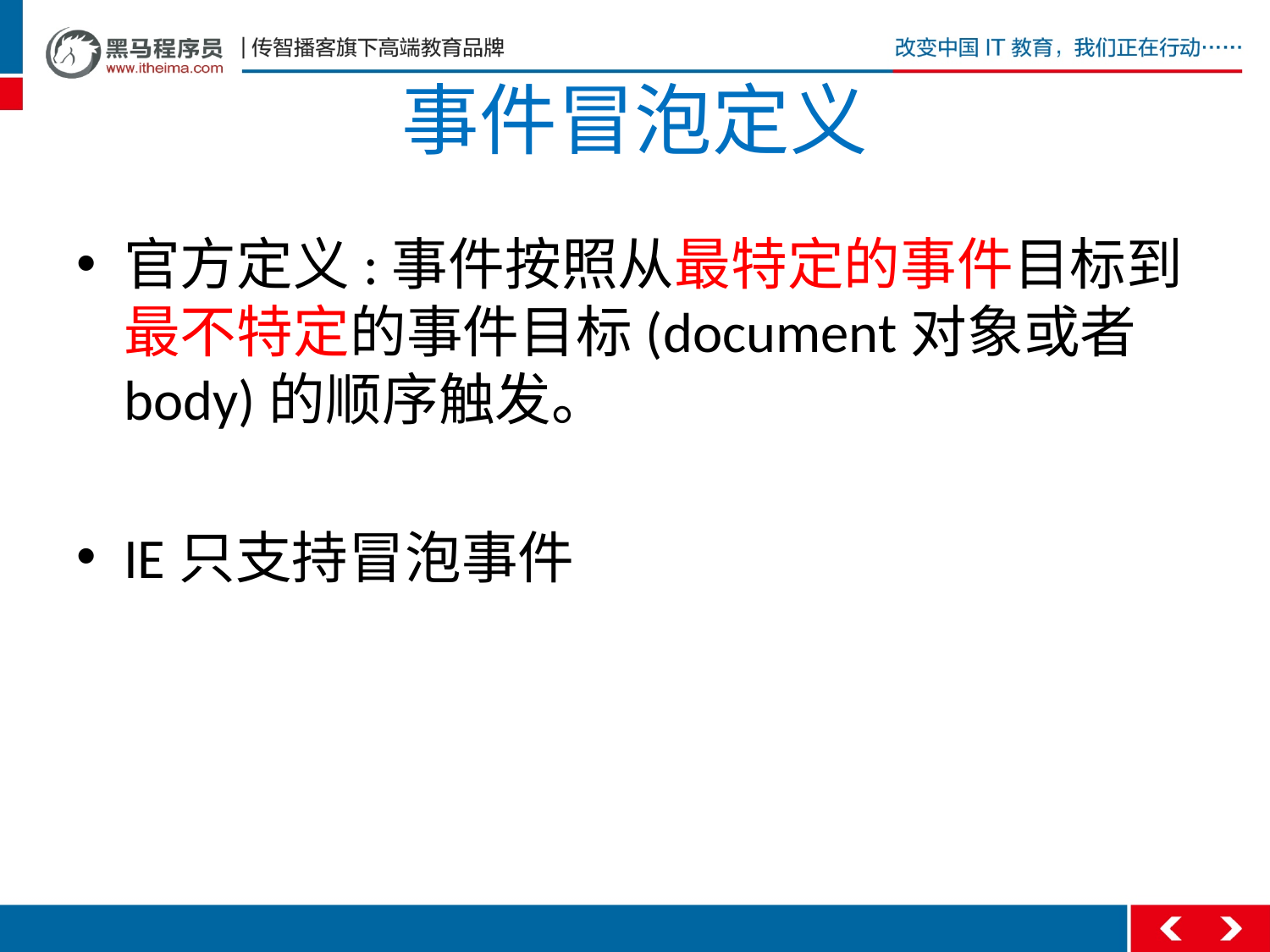

# 事件冒泡定义
官方定义:事件按照从最特定的事件目标到最不特定的事件目标(document对象或者body)的顺序触发。

IE只支持冒泡事件